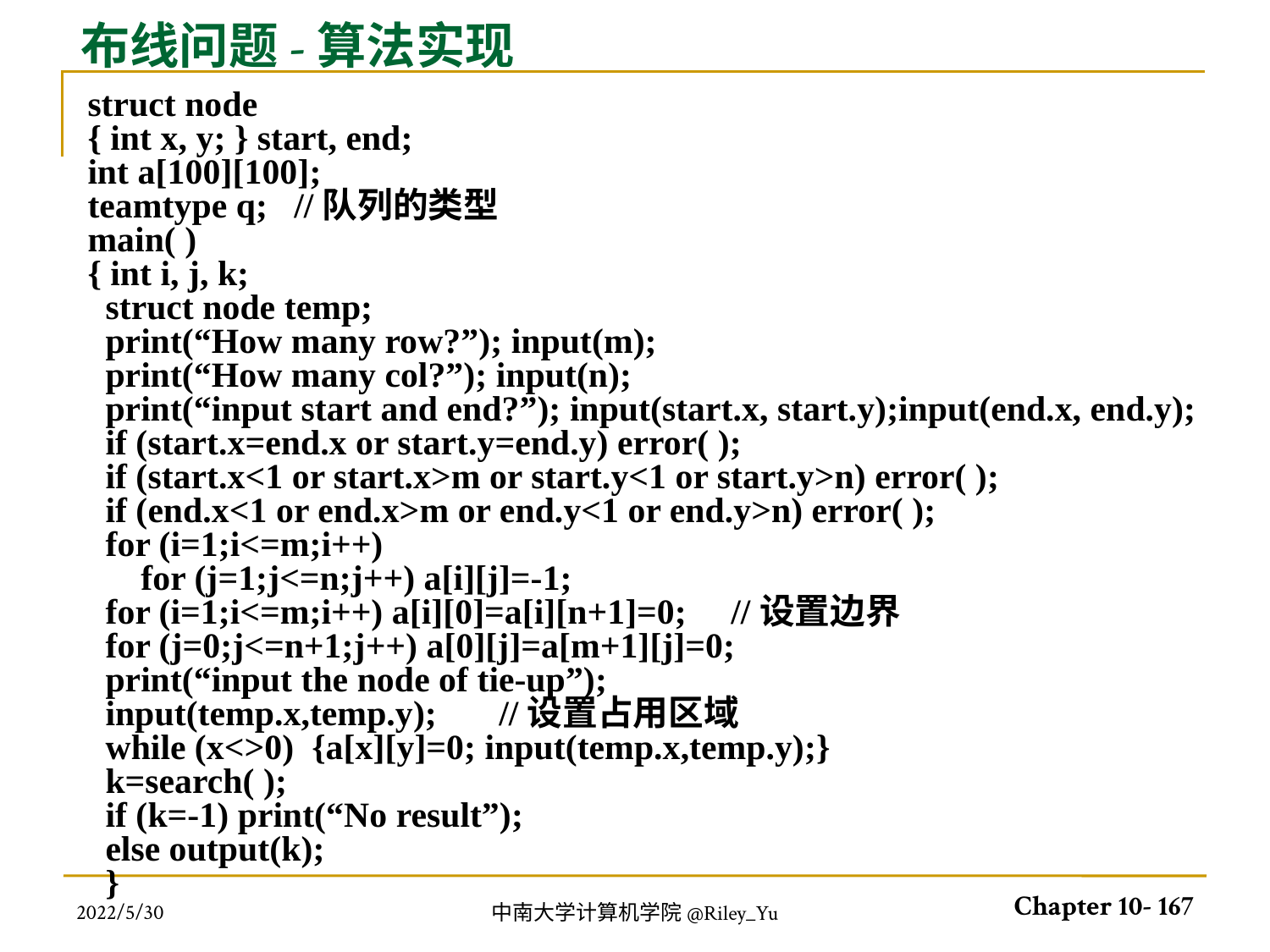

# 布线问题-算法实现
struct node
{ int x, y; } start, end;
int a[100][100];
teamtype q;   //队列的类型
main( )
{ int i, j, k;
  struct node temp;
  print(“How many row?”); input(m);
  print(“How many col?”); input(n);
  print(“input start and end?”); input(start.x, start.y);input(end.x, end.y);
  if (start.x=end.x or start.y=end.y) error( );
  if (start.x<1 or start.x>m or start.y<1 or start.y>n) error( );
  if (end.x<1 or end.x>m or end.y<1 or end.y>n) error( );
  for (i=1;i<=m;i++)
      for (j=1;j<=n;j++) a[i][j]=-1;
  for (i=1;i<=m;i++) a[i][0]=a[i][n+1]=0;     //设置边界
  for (j=0;j<=n+1;j++) a[0][j]=a[m+1][j]=0;
  print(“input the node of tie-up”);
  input(temp.x,temp.y);       //设置占用区域
  while (x<>0)  {a[x][y]=0; input(temp.x,temp.y);}
  k=search( );
  if (k=-1) print(“No result”);
  else output(k);
  }
2022/5/30
Chapter 10- 167
中南大学计算机学院@Riley_Yu